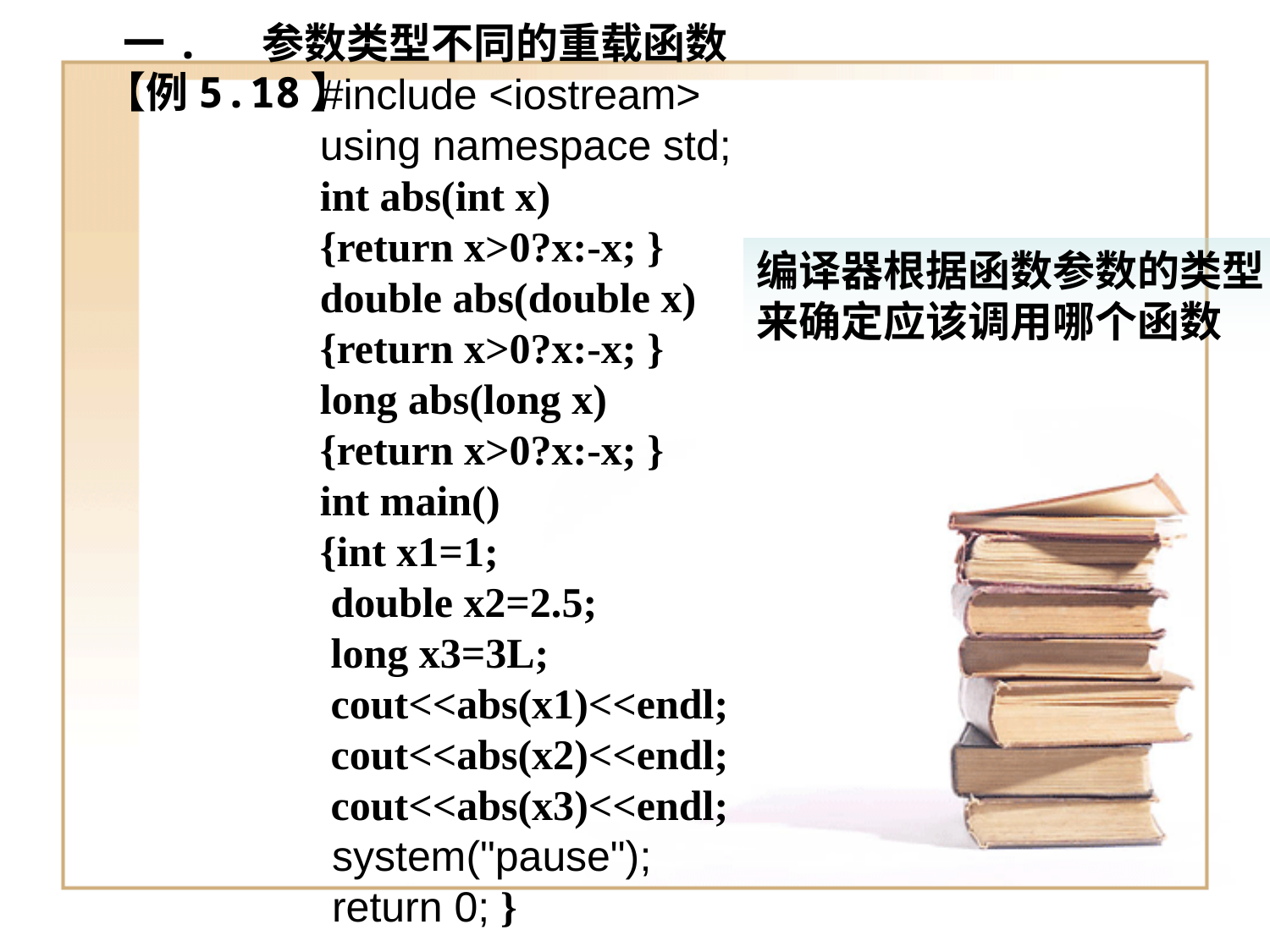

一.  参数类型不同的重载函数
【例5.18】
#include <iostream>
using namespace std;
int abs(int x)
{return x>0?x:-x; }
double abs(double x)
{return x>0?x:-x; }
long abs(long x)
{return x>0?x:-x; }
int main()
{int x1=1;
 double x2=2.5;
 long x3=3L;
 cout<<abs(x1)<<endl;
 cout<<abs(x2)<<endl;
 cout<<abs(x3)<<endl;
 system("pause");
 return 0; }

编译器根据函数参数的类型来确定应该调用哪个函数